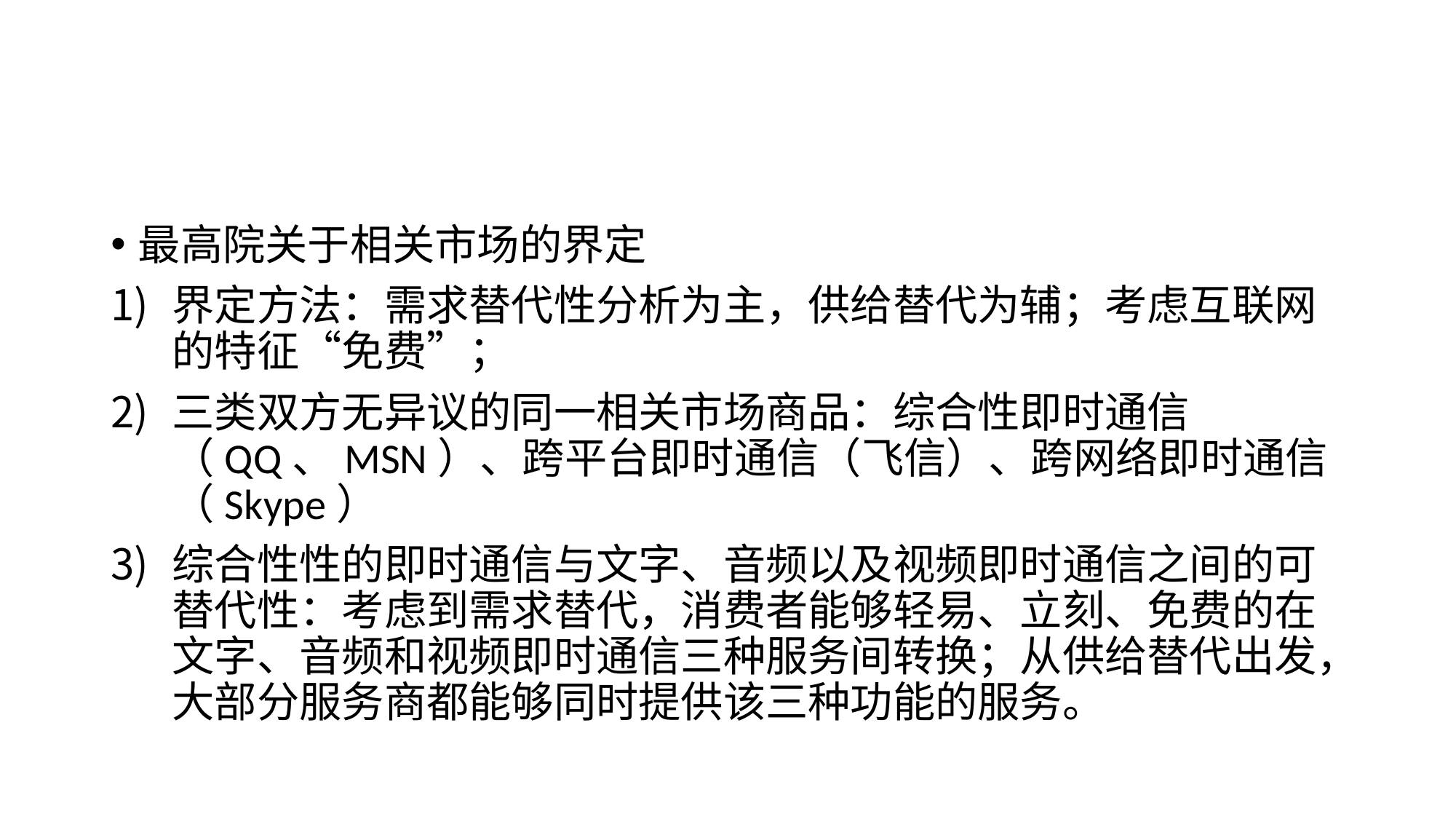

#
最高院关于相关市场的界定
界定方法：需求替代性分析为主，供给替代为辅；考虑互联网的特征“免费”；
三类双方无异议的同一相关市场商品：综合性即时通信（QQ、MSN）、跨平台即时通信（飞信）、跨网络即时通信（Skype）
综合性性的即时通信与文字、音频以及视频即时通信之间的可替代性：考虑到需求替代，消费者能够轻易、立刻、免费的在文字、音频和视频即时通信三种服务间转换；从供给替代出发，大部分服务商都能够同时提供该三种功能的服务。